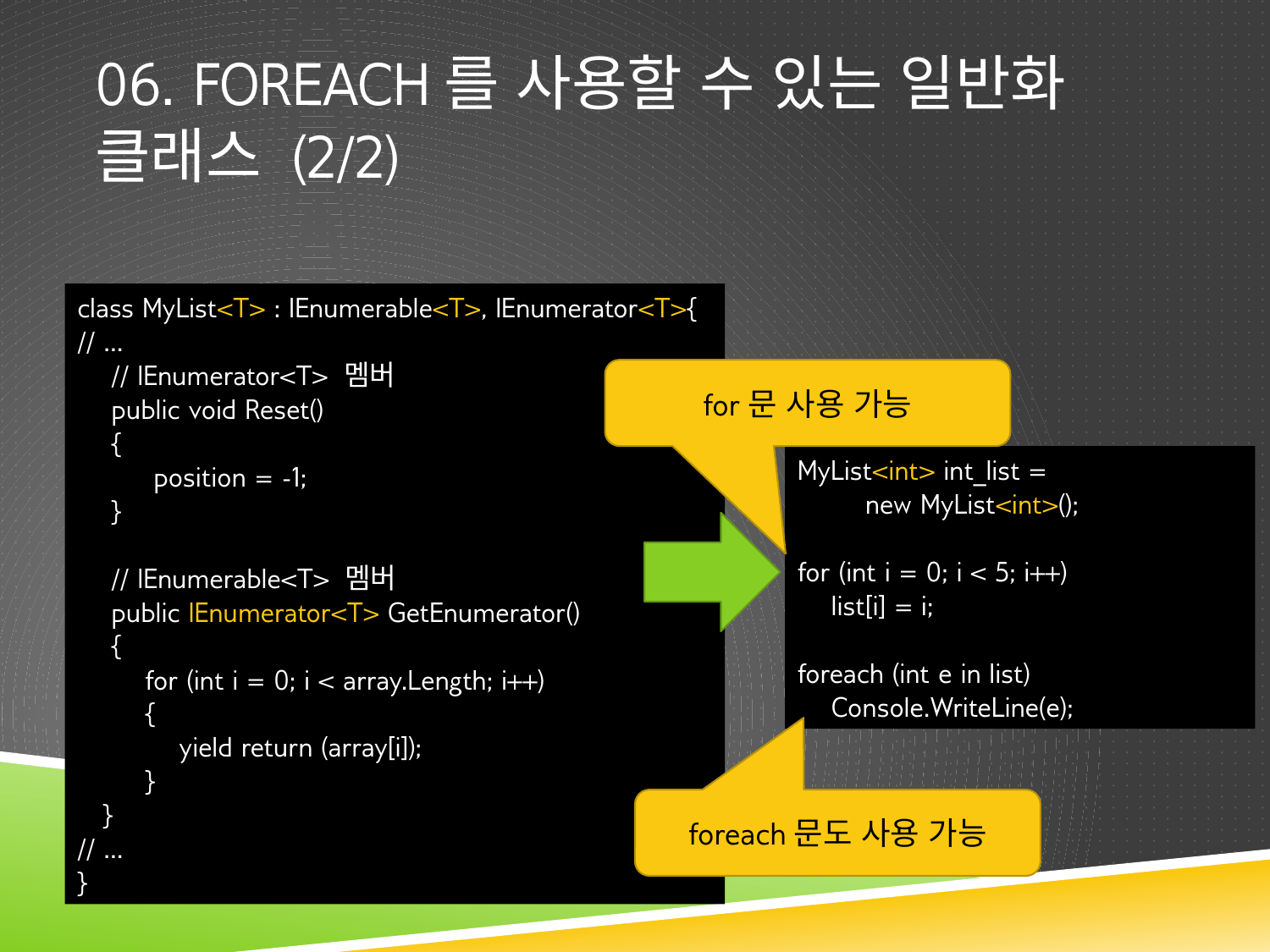

# 06. foreach를 사용할 수 있는 일반화 클래스 (2/2)
class MyList<T> : IEnumerable<T>, IEnumerator<T>{
// …
    // IEnumerator<T> 멤버
    public void Reset()
    {
         position = -1;
    }

    // IEnumerable<T> 멤버
    public IEnumerator<T> GetEnumerator()
    {
        for (int i = 0; i < array.Length; i++)
        {
            yield return (array[i]);
        }
   }
// …
}
for문 사용 가능
MyList<int> int_list =
        new MyList<int>();

for (int i = 0; i < 5; i++)
    list[i] = i;

foreach (int e in list)
    Console.WriteLine(e);

foreach문도 사용 가능